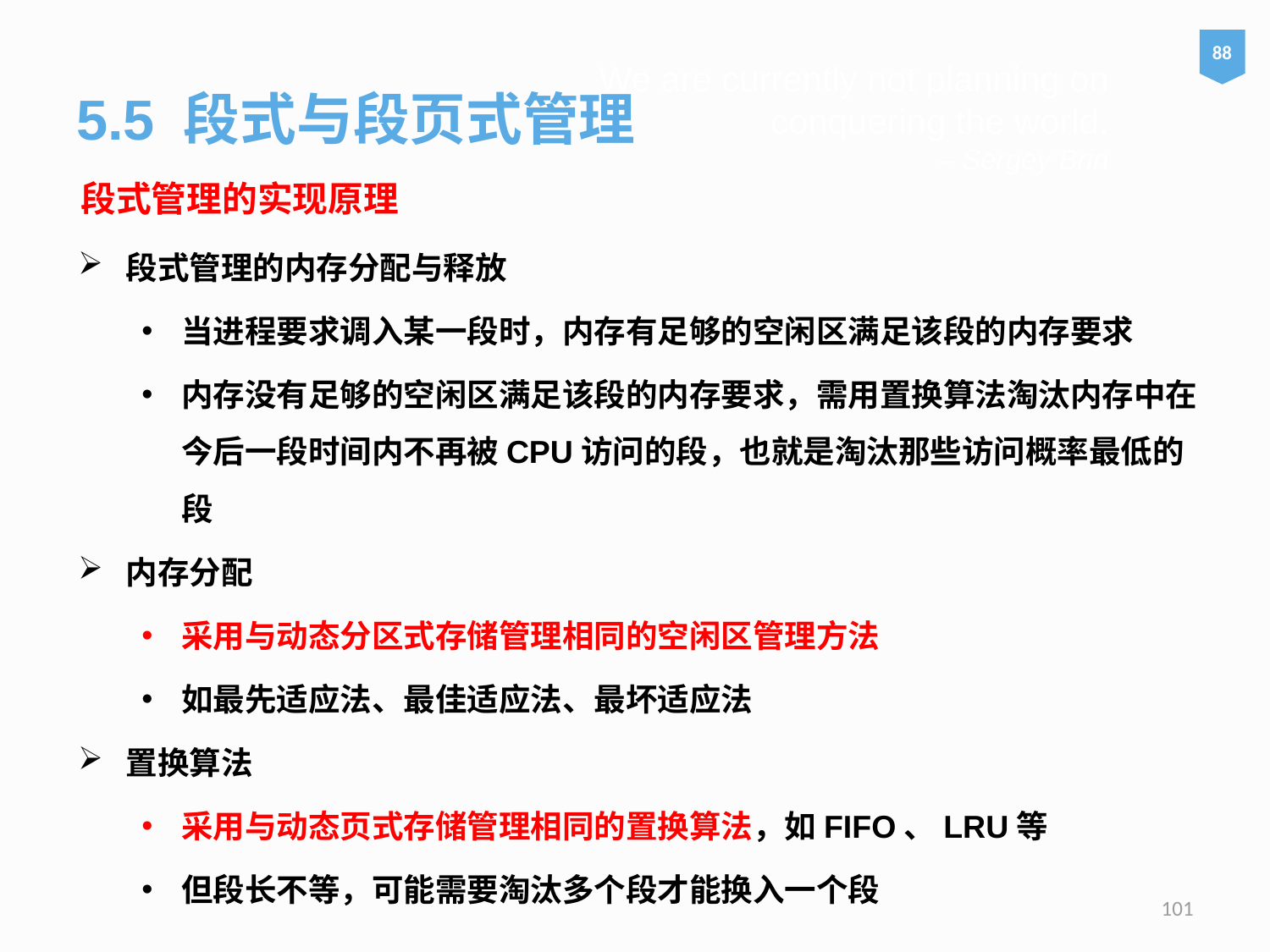

88
# We are currently not planning on conquering the world. – Sergey Brin
5.5 段式与段页式管理
段式管理的实现原理

段式管理的内存分配与释放
当进程要求调入某一段时，内存有足够的空闲区满足该段的内存要求
内存没有足够的空闲区满足该段的内存要求，需用置换算法淘汰内存中在今后一段时间内不再被CPU访问的段，也就是淘汰那些访问概率最低的段
内存分配
采用与动态分区式存储管理相同的空闲区管理方法
如最先适应法、最佳适应法、最坏适应法
置换算法
采用与动态页式存储管理相同的置换算法，如FIFO、LRU等
但段长不等，可能需要淘汰多个段才能换入一个段

101